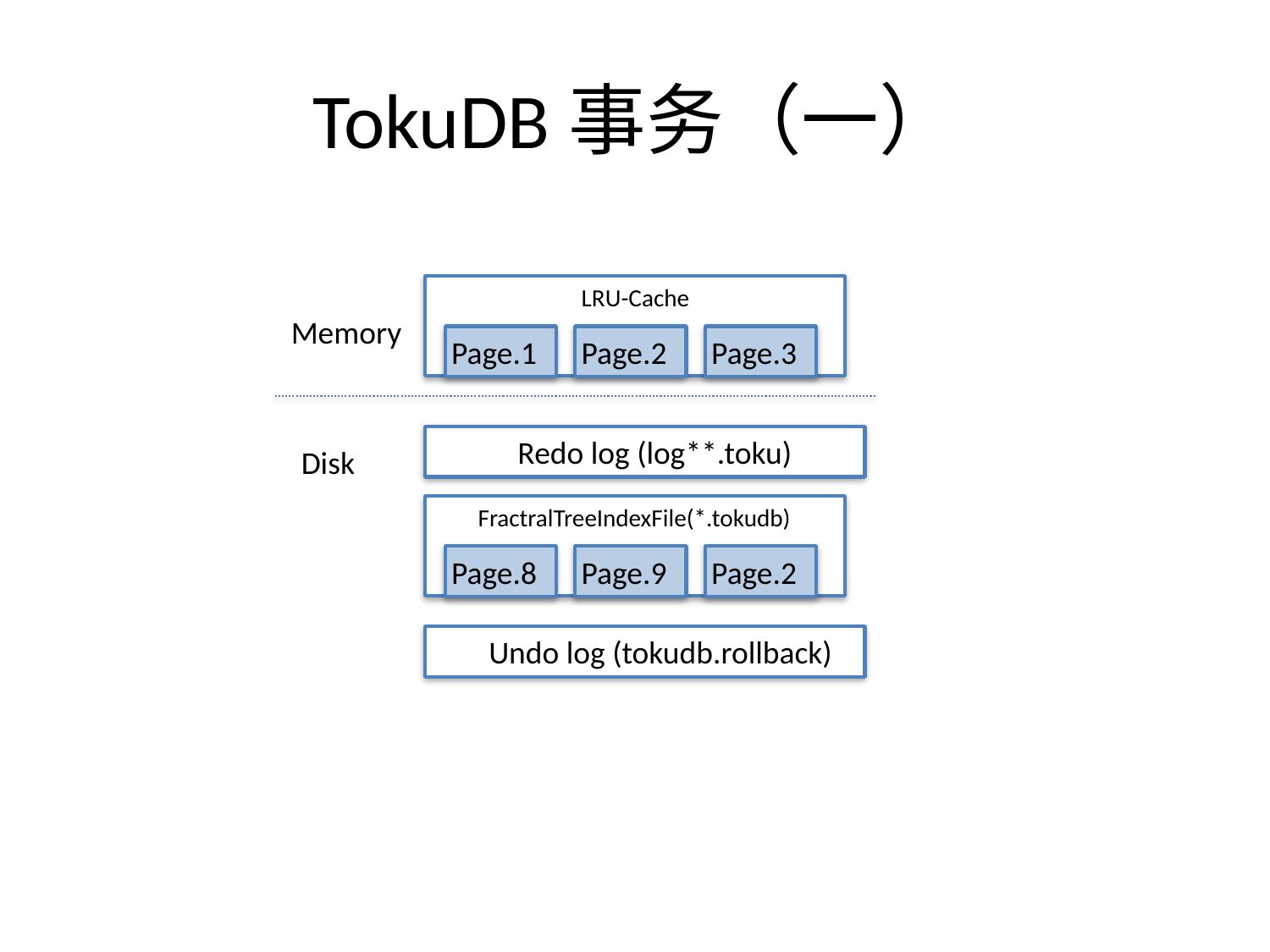

# TokuDB事务（一）

LRU-Cache
Memory
Page.1
Page.2
Page.3
            Redo log (log**.toku)
Disk

FractralTreeIndexFile(*.tokudb)
Page.8
Page.9
Page.2
        Undo log (tokudb.rollback)